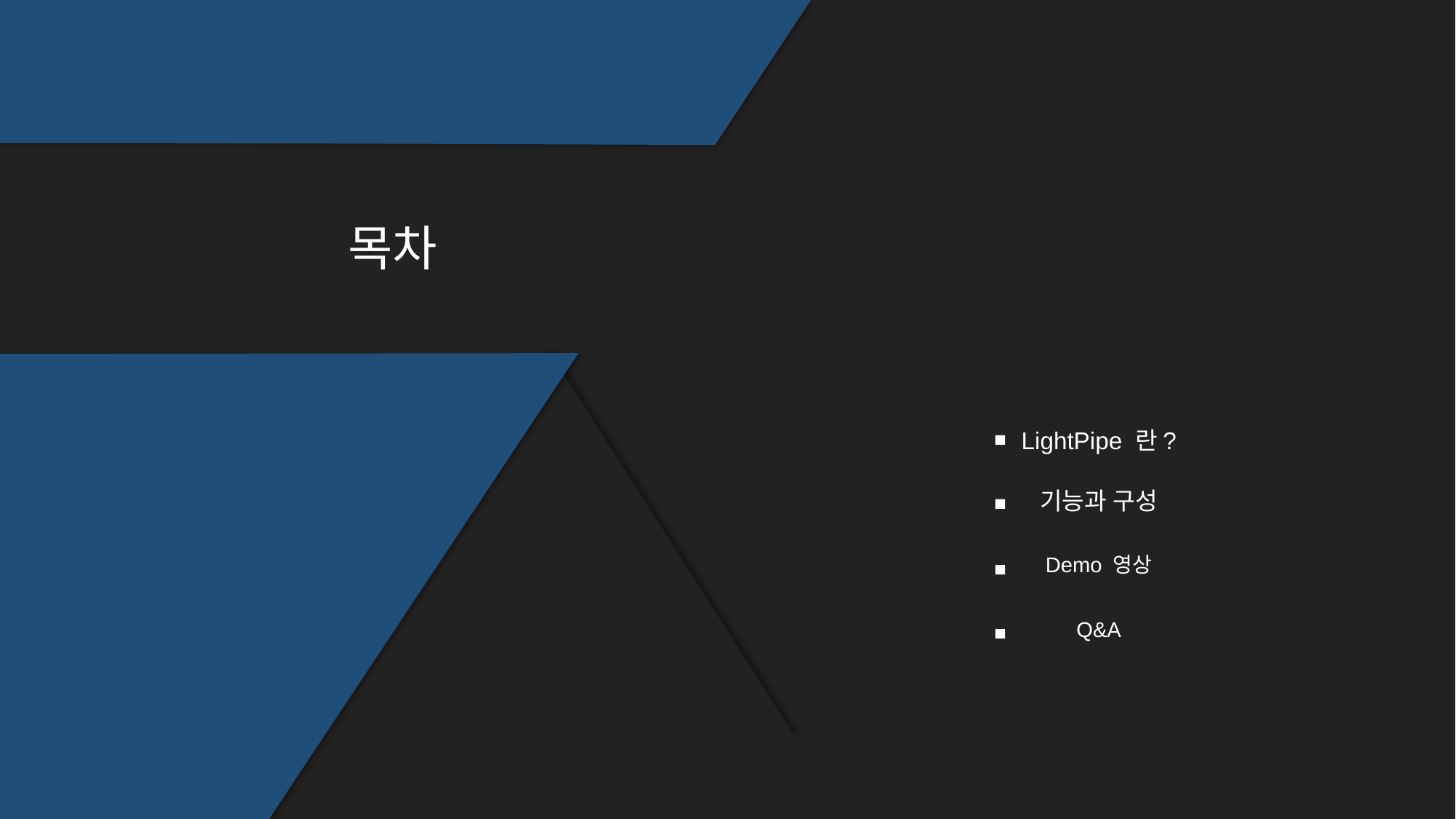

목차

LightPipe 란?

기능과 구성

Demo 영상

Q&A